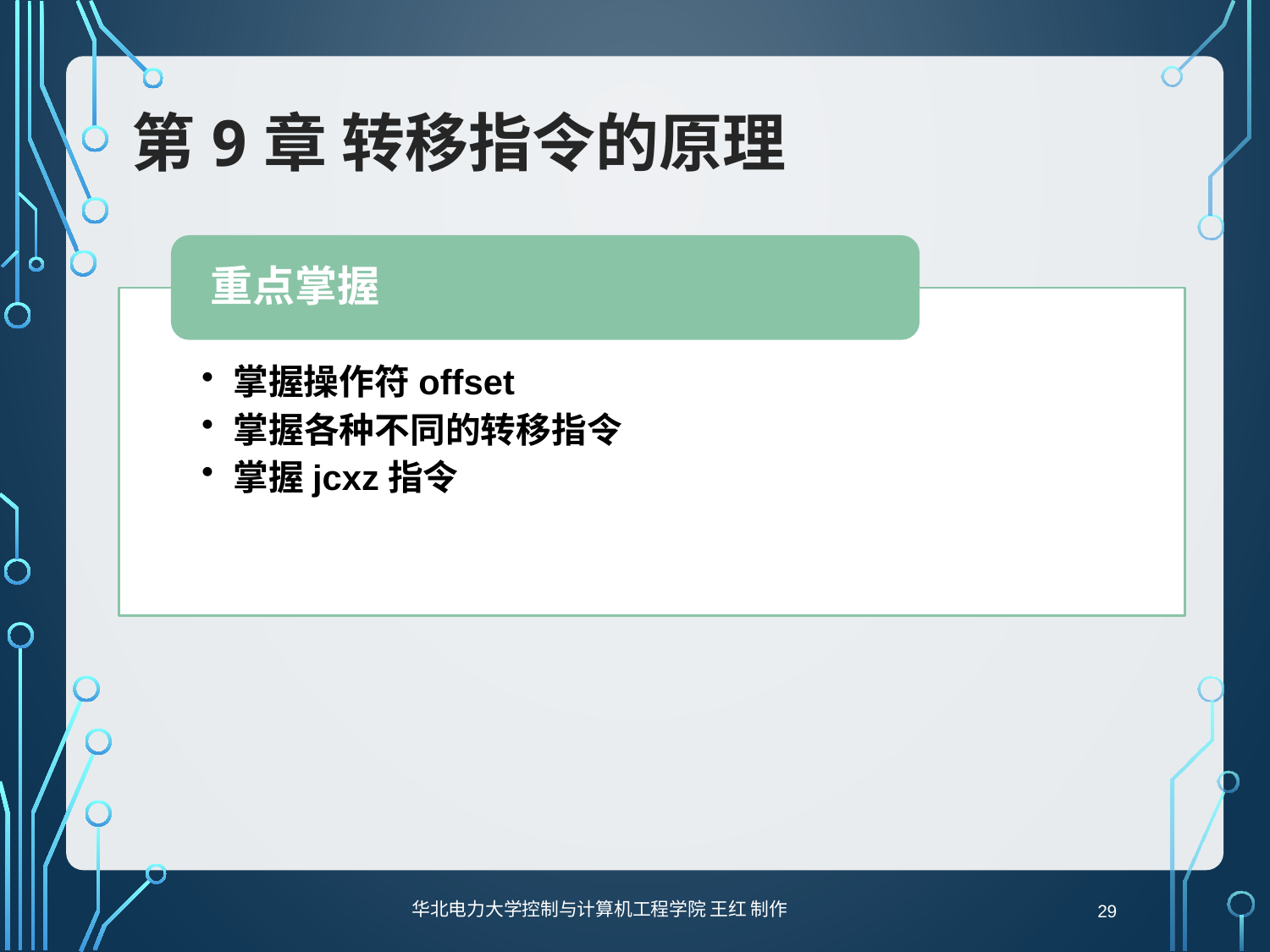

# 第9章 转移指令的原理
掌握操作符offset
掌握各种不同的转移指令
掌握jcxz指令
重点掌握
29
华北电力大学控制与计算机工程学院 王红 制作